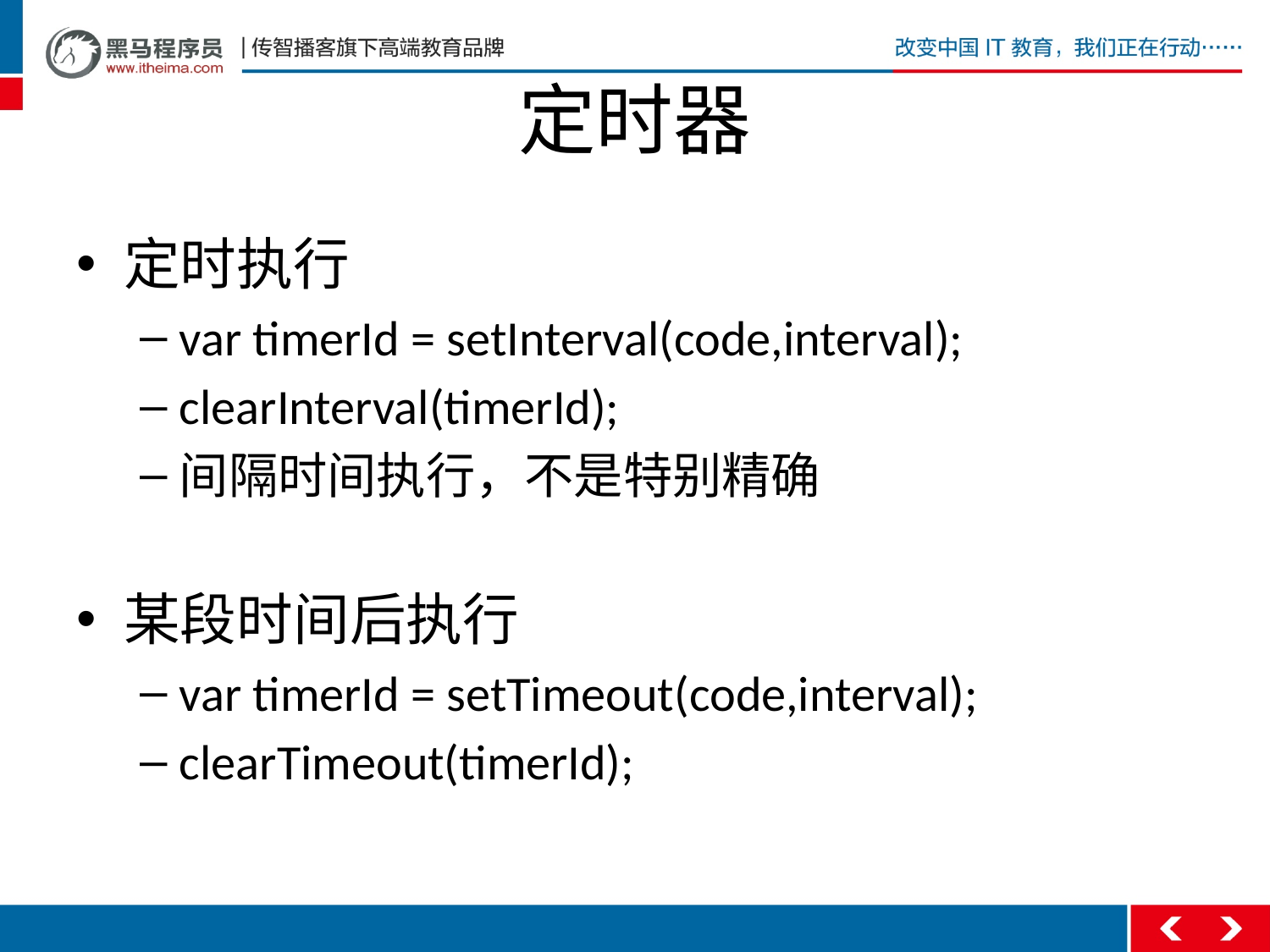

# 定时器
定时执行
var timerId = setInterval(code,interval);
clearInterval(timerId);
间隔时间执行，不是特别精确

某段时间后执行
var timerId = setTimeout(code,interval);
clearTimeout(timerId);